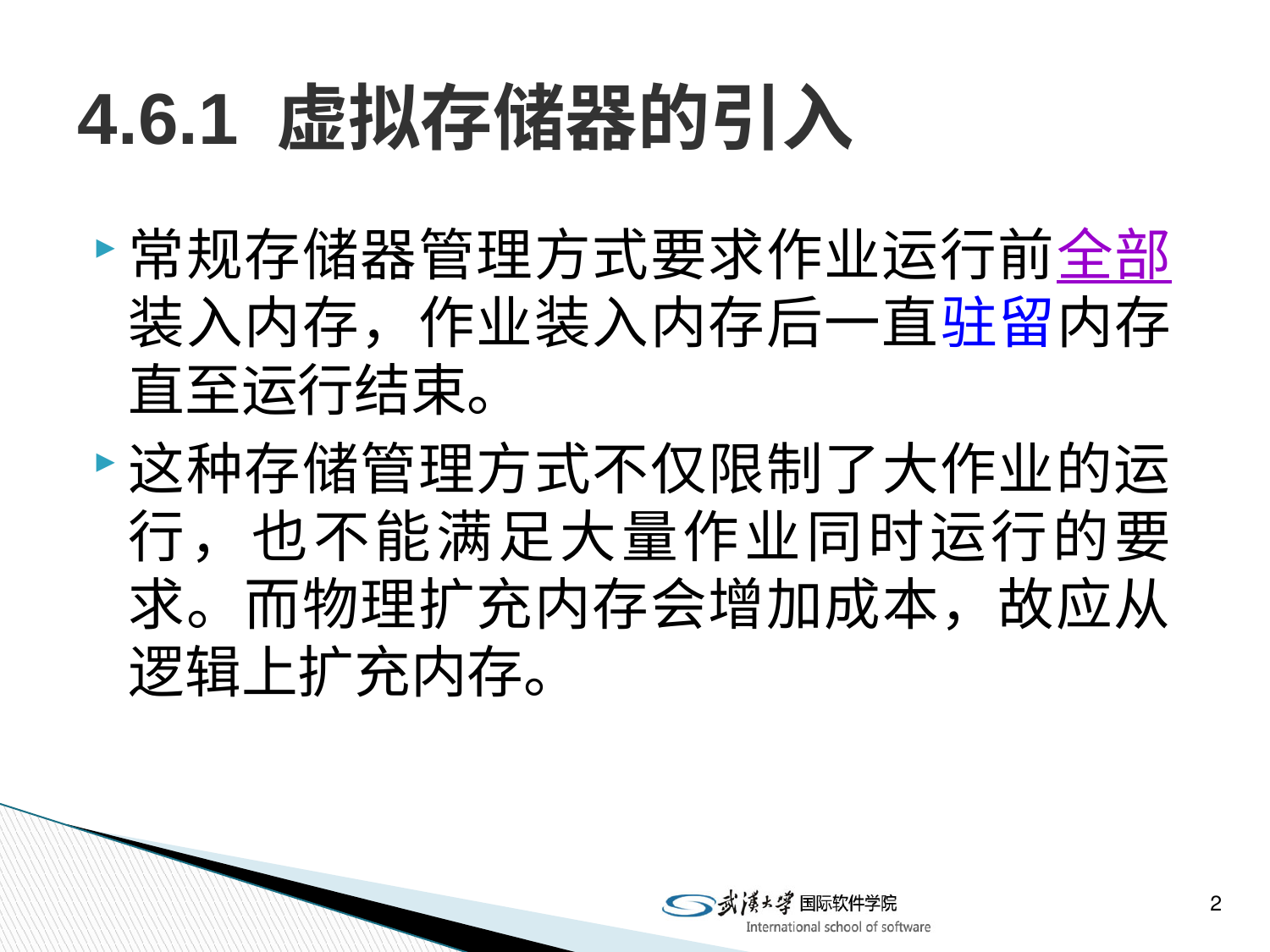

# 4.6.1 虚拟存储器的引入
常规存储器管理方式要求作业运行前全部装入内存，作业装入内存后一直驻留内存直至运行结束。
这种存储管理方式不仅限制了大作业的运行，也不能满足大量作业同时运行的要求。而物理扩充内存会增加成本，故应从逻辑上扩充内存。